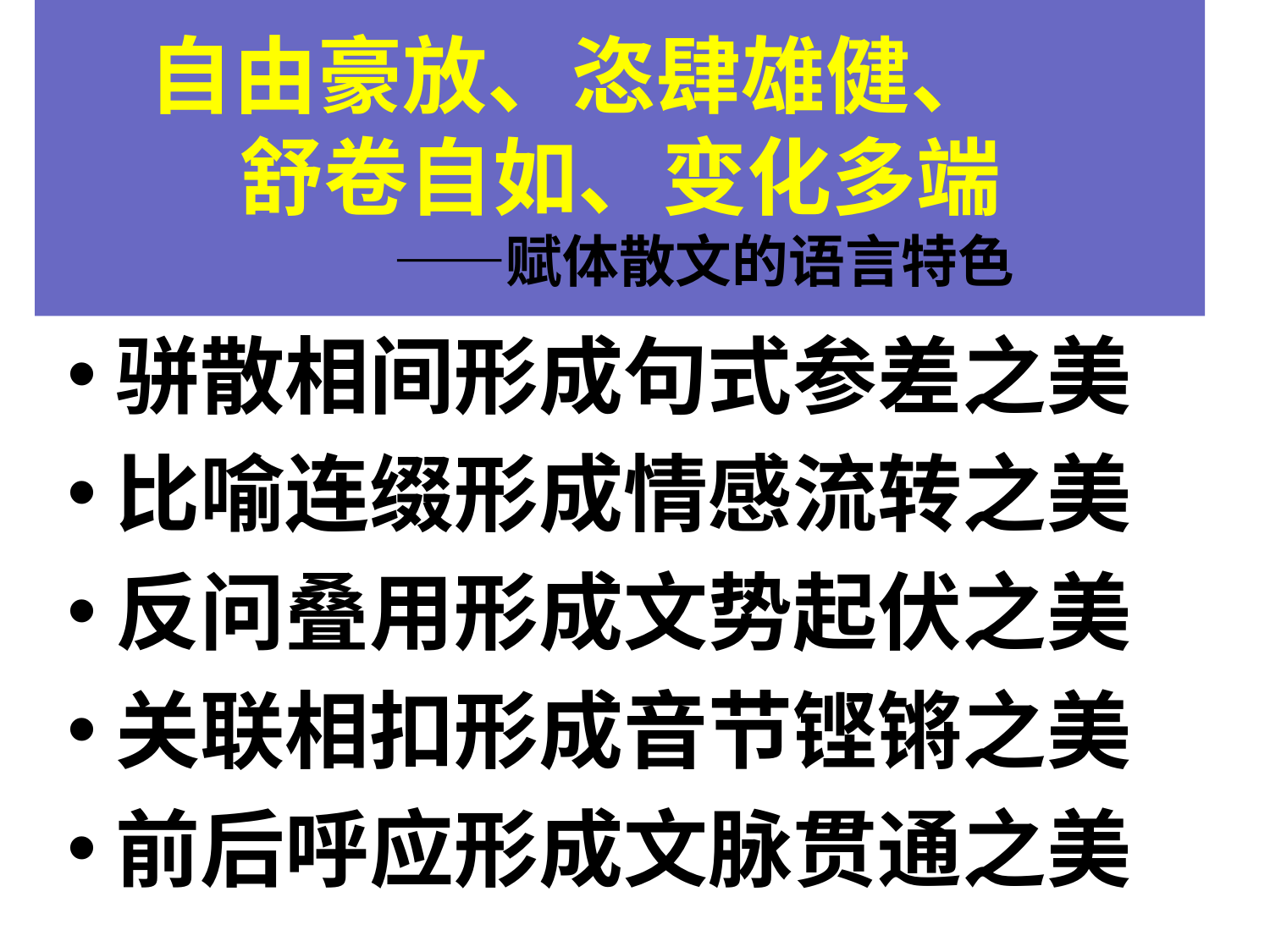

# 自由豪放、恣肆雄健、          舒卷自如、变化多端 ——赋体散文的语言特色
骈散相间形成句式参差之美
比喻连缀形成情感流转之美
反问叠用形成文势起伏之美
关联相扣形成音节铿锵之美
前后呼应形成文脉贯通之美